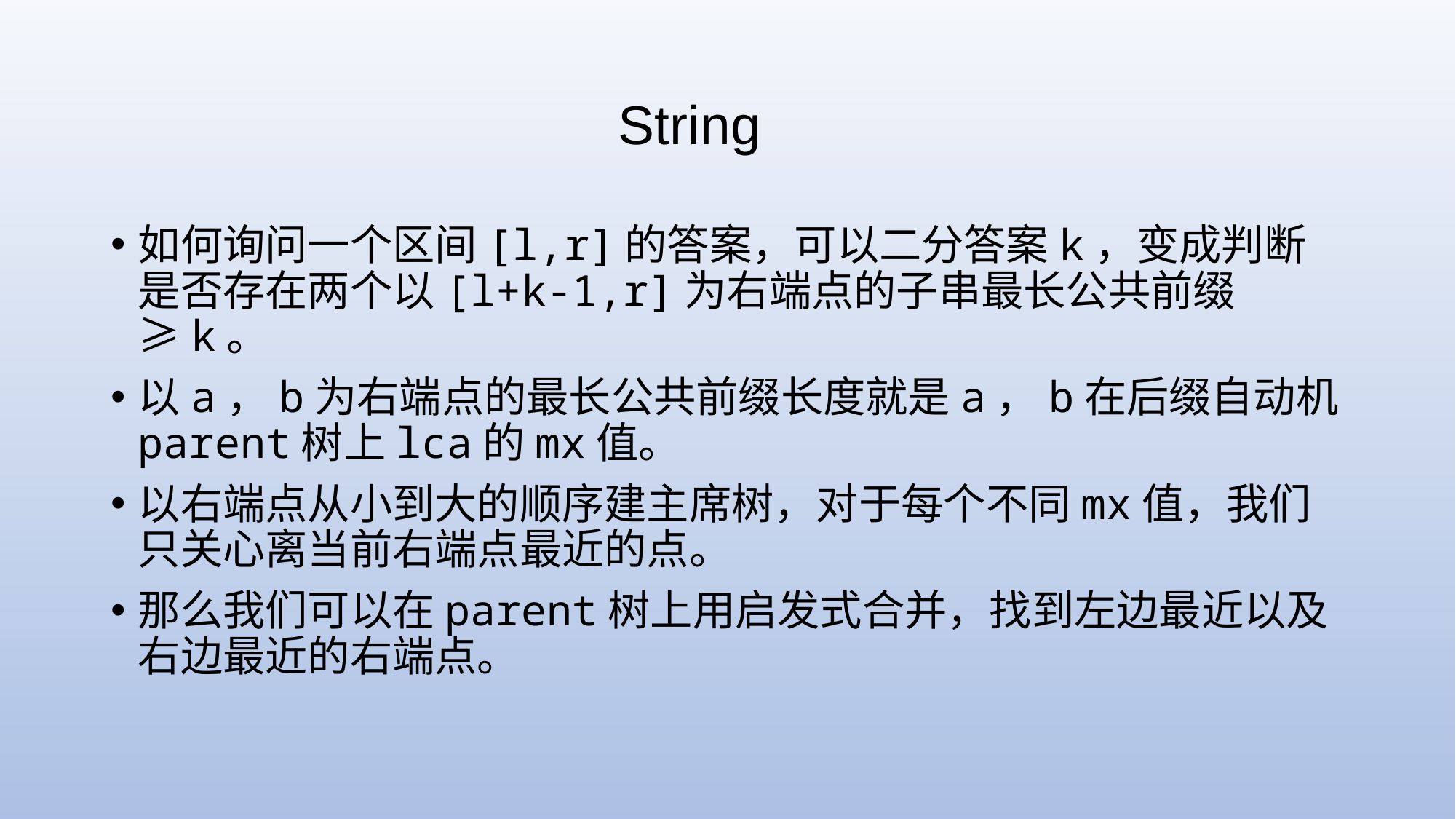

# String
如何询问一个区间[l,r]的答案，可以二分答案k，变成判断是否存在两个以[l+k-1,r]为右端点的子串最长公共前缀≥k。
以a，b为右端点的最长公共前缀长度就是a，b在后缀自动机parent树上lca的mx值。
以右端点从小到大的顺序建主席树，对于每个不同mx值，我们只关心离当前右端点最近的点。
那么我们可以在parent树上用启发式合并，找到左边最近以及右边最近的右端点。